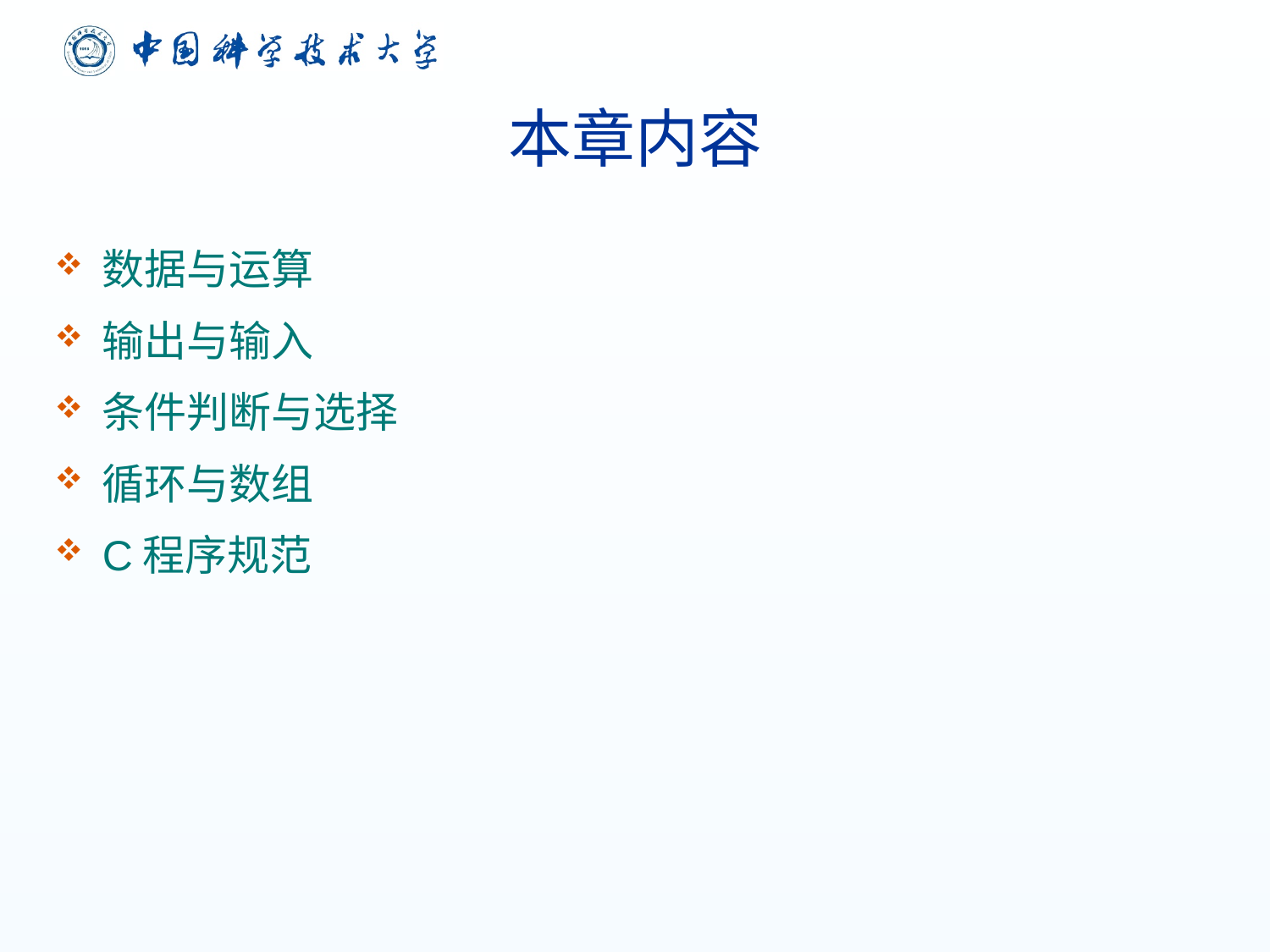

# 本章内容
数据与运算
输出与输入
条件判断与选择
循环与数组
C程序规范